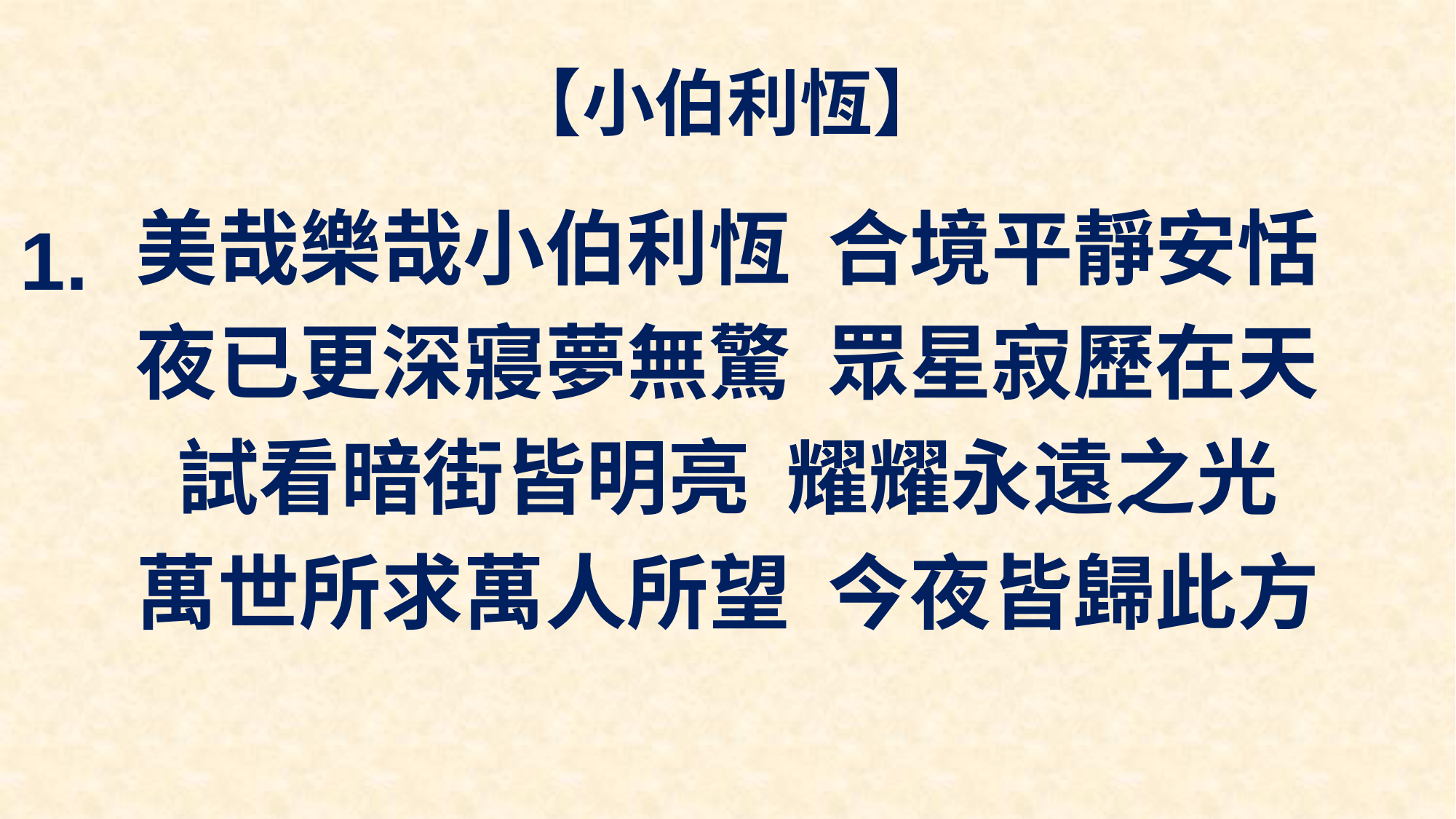

# 【小伯利恆】
美哉樂哉小伯利恆  合境平靜安恬
夜已更深寢夢無驚  眾星寂歷在天
試看暗街皆明亮  耀耀永遠之光
萬世所求萬人所望  今夜皆歸此方
1.